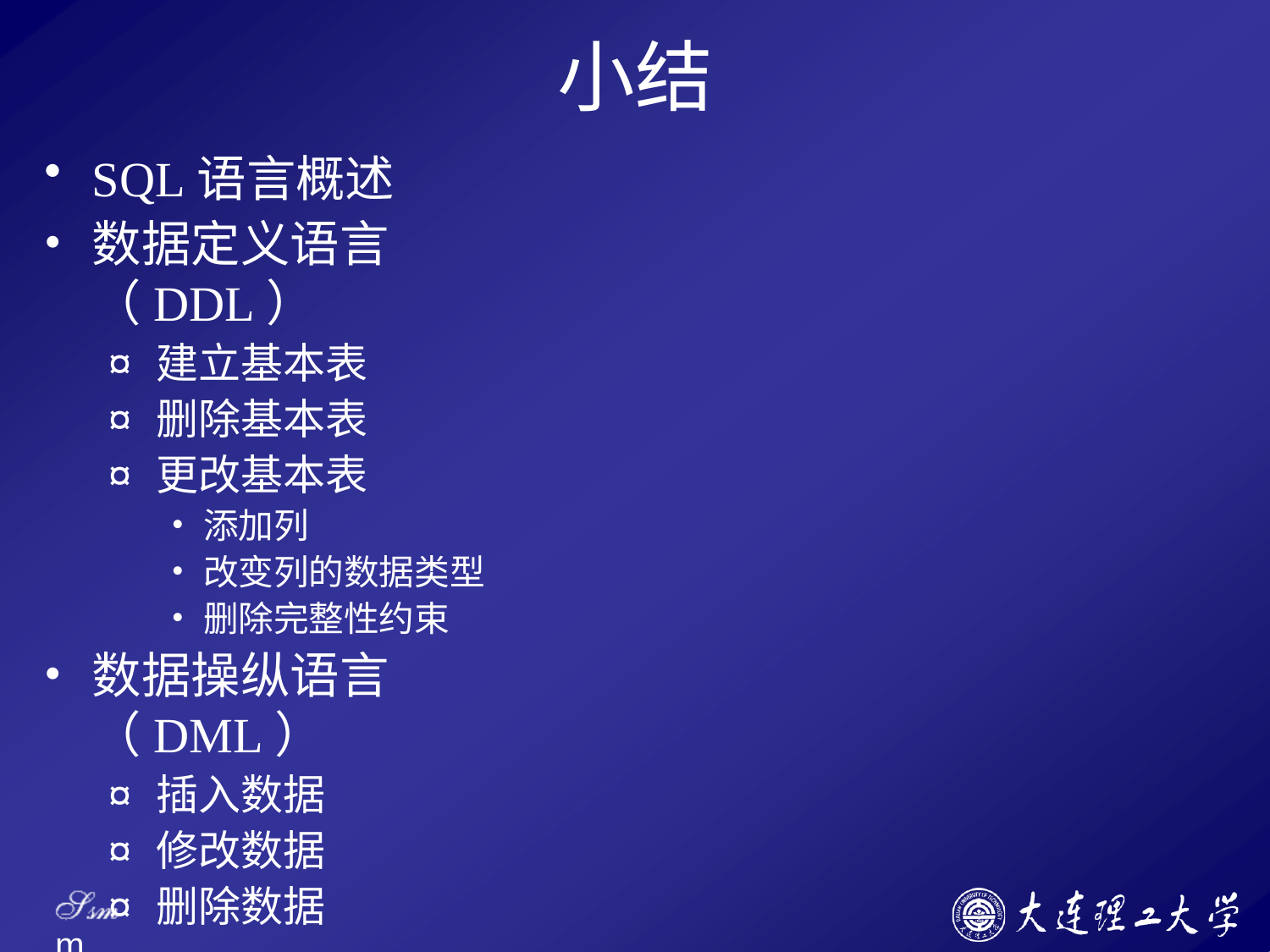

# 小结
SQL语言概述
数据定义语言（DDL）
¤ 建立基本表
¤ 删除基本表
¤ 更改基本表
添加列
改变列的数据类型
删除完整性约束
数据操纵语言（DML）
¤ 插入数据
¤ 修改数据
¤ 删除数据

Ssm